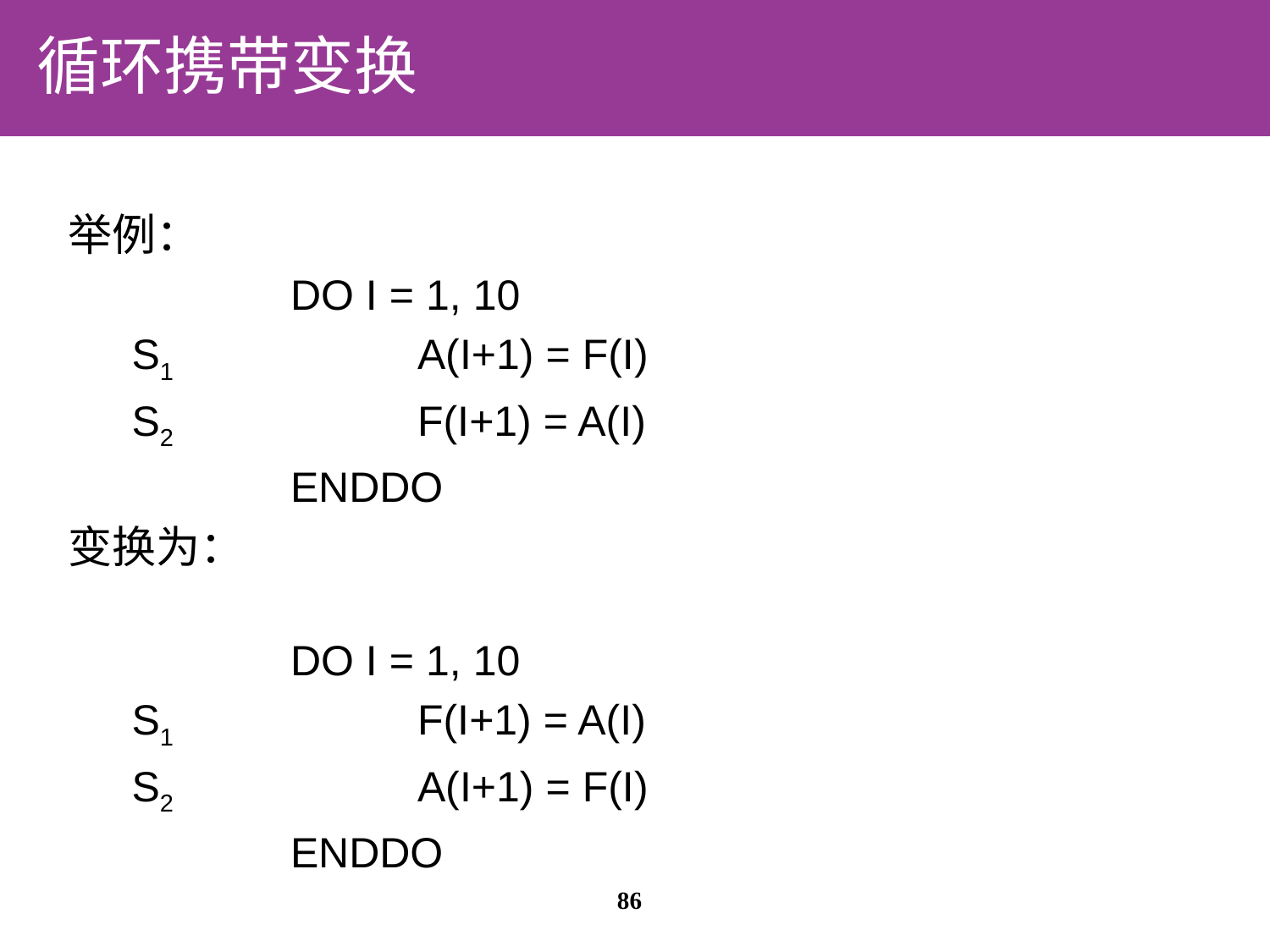

# 循环携带变换
举例：
		DO I = 1, 10
S1 		A(I+1) = F(I)
S2 		F(I+1) = A(I)
		ENDDO
变换为：
		DO I = 1, 10
S1		F(I+1) = A(I)
S2 		A(I+1) = F(I)
		ENDDO
86